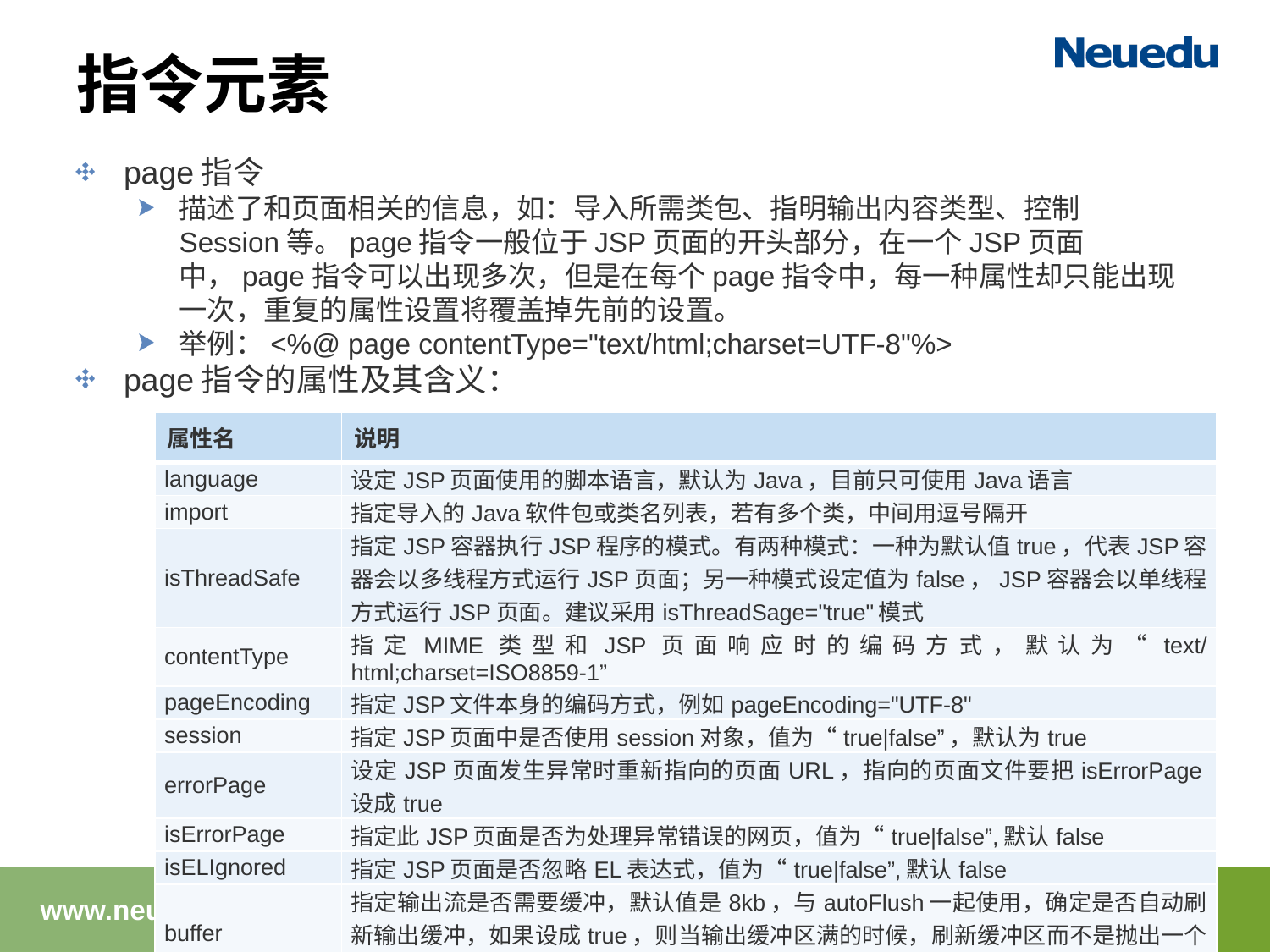

# 指令元素
page指令
描述了和页面相关的信息，如：导入所需类包、指明输出内容类型、控制Session等。page指令一般位于JSP页面的开头部分，在一个JSP页面中，page指令可以出现多次，但是在每个page指令中，每一种属性却只能出现一次，重复的属性设置将覆盖掉先前的设置。
举例：<%@ page contentType="text/html;charset=UTF-8"%>
page指令的属性及其含义：

| 属性名 | 说明 |
| --- | --- |
| language | 设定JSP页面使用的脚本语言，默认为Java，目前只可使用Java语言 |
| import | 指定导入的Java软件包或类名列表，若有多个类，中间用逗号隔开 |
| isThreadSafe | 指定JSP容器执行JSP程序的模式。有两种模式：一种为默认值true，代表JSP容器会以多线程方式运行JSP页面；另一种模式设定值为false，JSP容器会以单线程方式运行JSP页面。建议采用isThreadSage="true"模式 |
| contentType | 指定MIME类型和JSP页面响应时的编码方式，默认为“text/html;charset=ISO8859-1” |
| pageEncoding | 指定JSP文件本身的编码方式，例如pageEncoding="UTF-8" |
| session | 指定JSP页面中是否使用session对象，值为“true|false”，默认为true |
| errorPage | 设定JSP页面发生异常时重新指向的页面URL，指向的页面文件要把isErrorPage设成true |
| isErrorPage | 指定此JSP页面是否为处理异常错误的网页，值为“true|false”,默认false |
| isELIgnored | 指定JSP页面是否忽略EL表达式，值为“true|false”,默认false |
| buffer | 指定输出流是否需要缓冲，默认值是8kb，与autoFlush一起使用，确定是否自动刷新输出缓冲，如果设成true，则当输出缓冲区满的时候，刷新缓冲区而不是抛出一个异常 |
| autoFlush | 如果页面缓冲区满时要自动刷新输出，则设置为true；否则，当页面缓冲区满时要抛出一个异常，则设置为false |